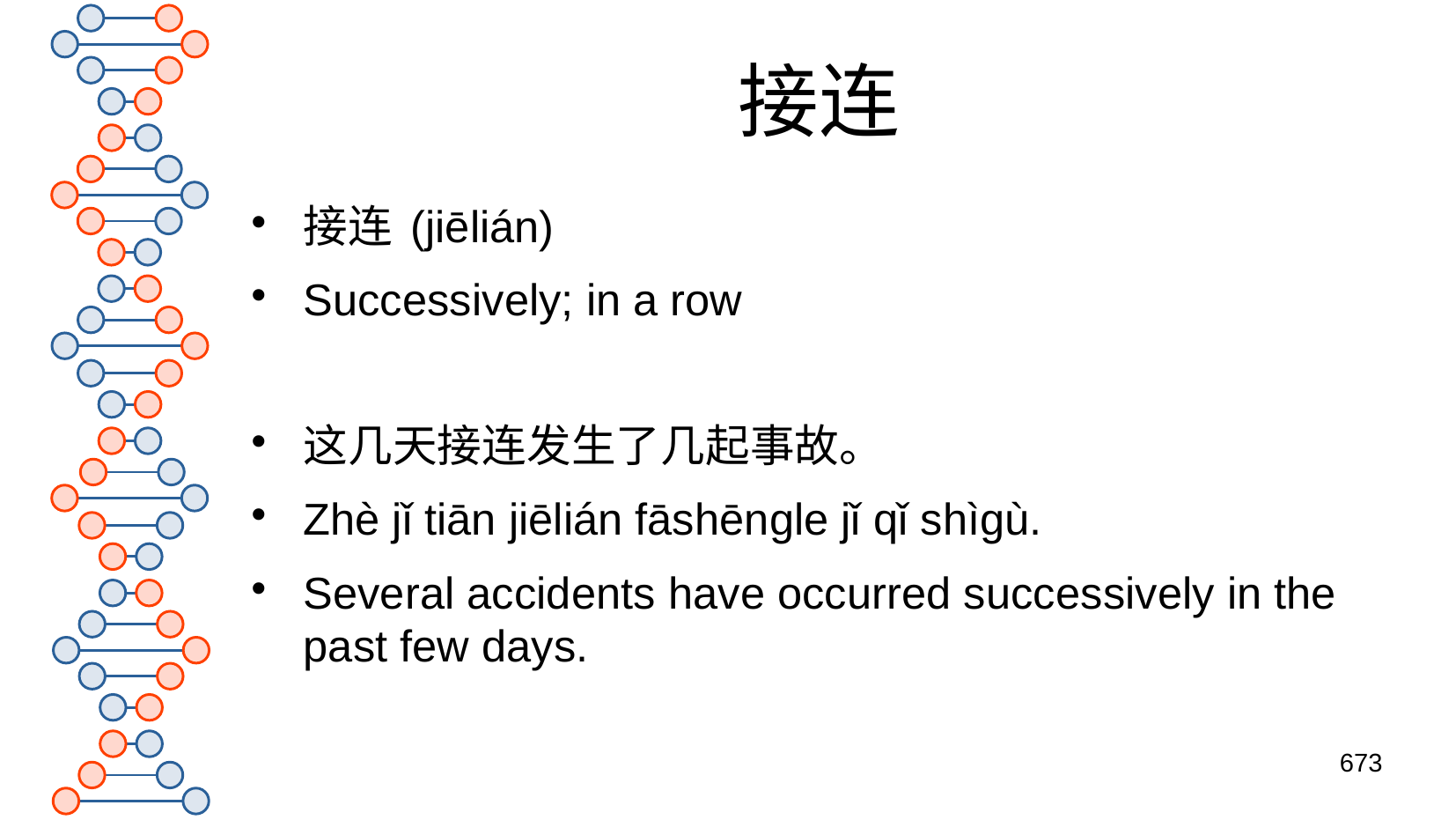

# 接连
接连 (jiēlián)
Successively; in a row

这几天接连发生了几起事故。
Zhè jǐ tiān jiēlián fāshēngle jǐ qǐ shìgù.
Several accidents have occurred successively in the past few days.

673